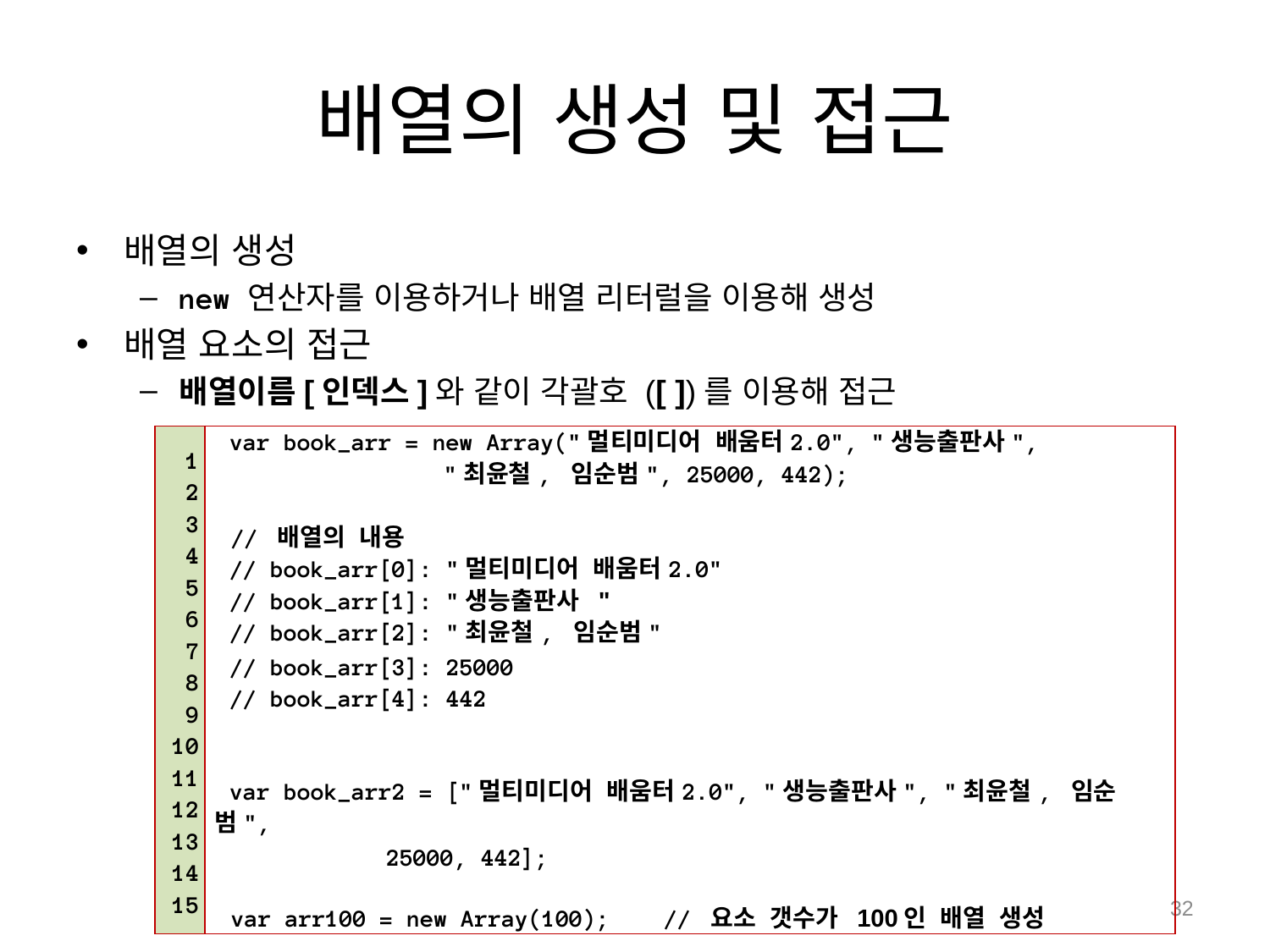

# 배열의 생성 및 접근
배열의 생성
new 연산자를 이용하거나 배열 리터럴을 이용해 생성
배열 요소의 접근
배열이름[인덱스]와 같이 각괄호 ([ ])를 이용해 접근
| 1 2 3 4 5 6 7 8 9 10 11 12 13 14 15 | var book\_arr = new Array("멀티미디어 배움터2.0", "생능출판사", "최윤철, 임순범", 25000, 442);   // 배열의 내용 // book\_arr[0]: "멀티미디어 배움터2.0" // book\_arr[1]: "생능출판사 " // book\_arr[2]: "최윤철, 임순범" // book\_arr[3]: 25000 // book\_arr[4]: 442     var book\_arr2 = ["멀티미디어 배움터2.0", "생능출판사", "최윤철, 임순범", 25000, 442];   var arr100 = new Array(100); // 요소 갯수가 100인 배열 생성 |
| --- | --- |
32